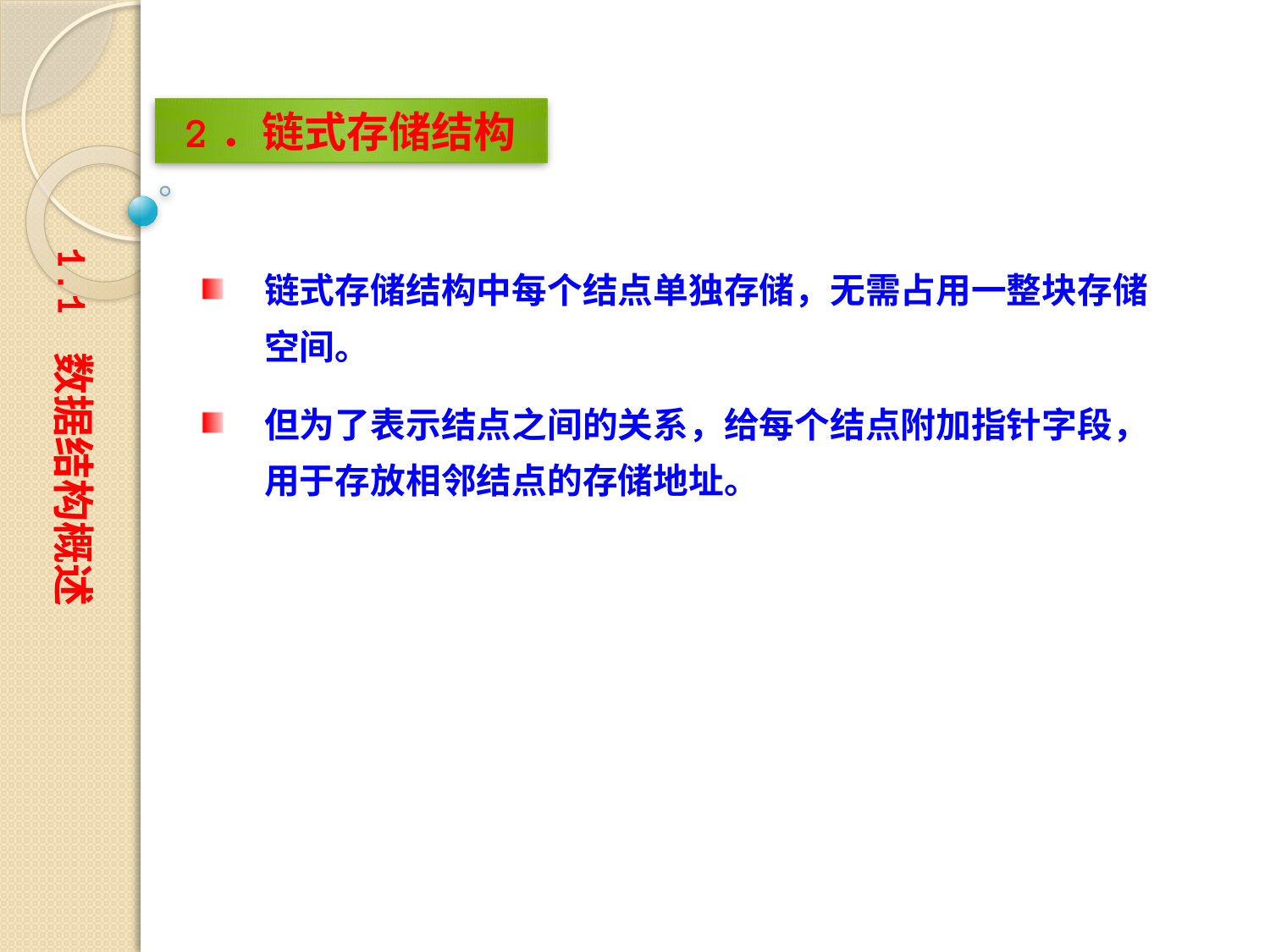

2．链式存储结构
1.1 数据结构概述
链式存储结构中每个结点单独存储，无需占用一整块存储空间。
但为了表示结点之间的关系，给每个结点附加指针字段，用于存放相邻结点的存储地址。